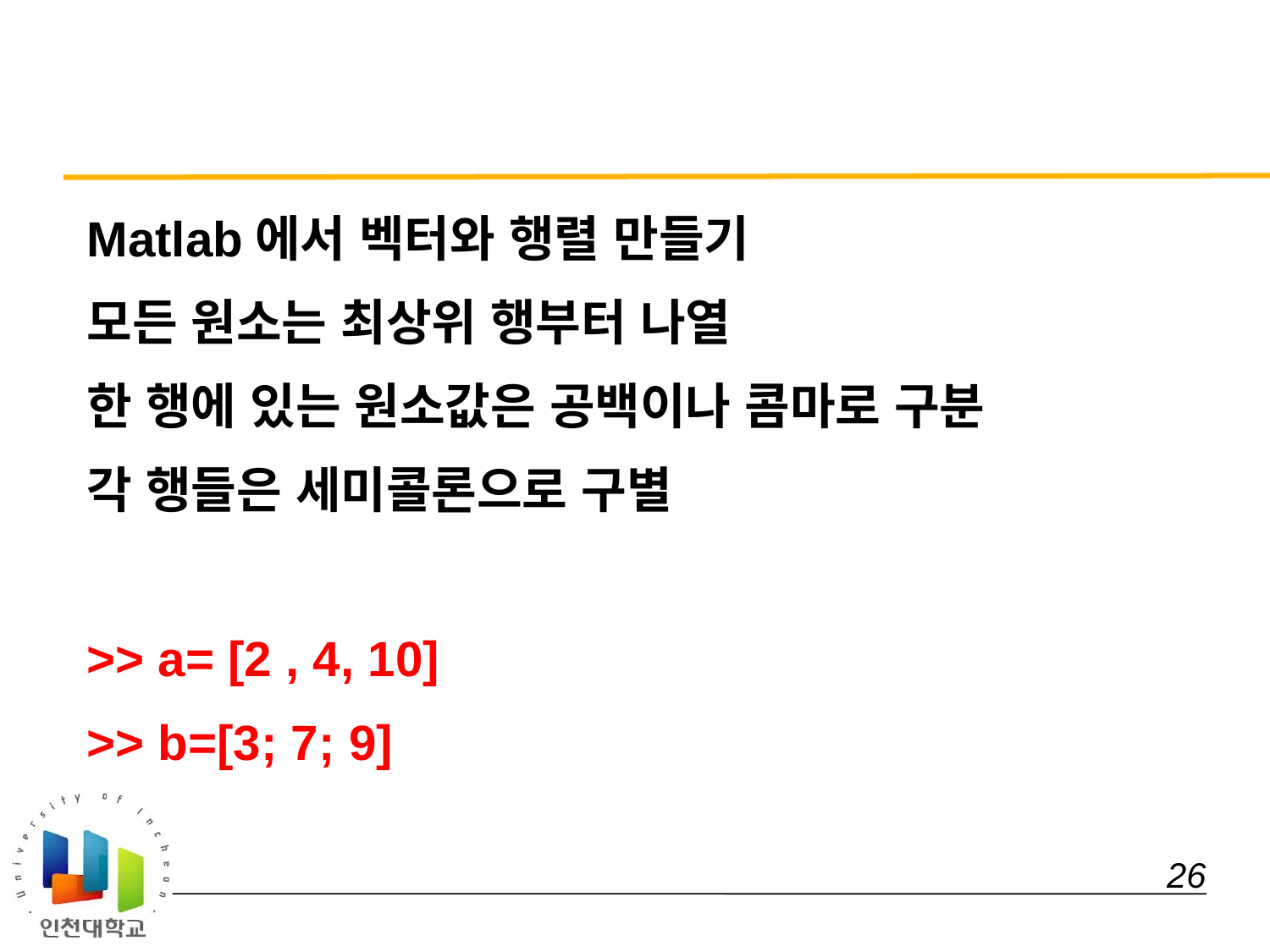

#
Matlab에서 벡터와 행렬 만들기
모든 원소는 최상위 행부터 나열
한 행에 있는 원소값은 공백이나 콤마로 구분
각 행들은 세미콜론으로 구별

>> a= [2 , 4, 10]
>> b=[3; 7; 9]

 26